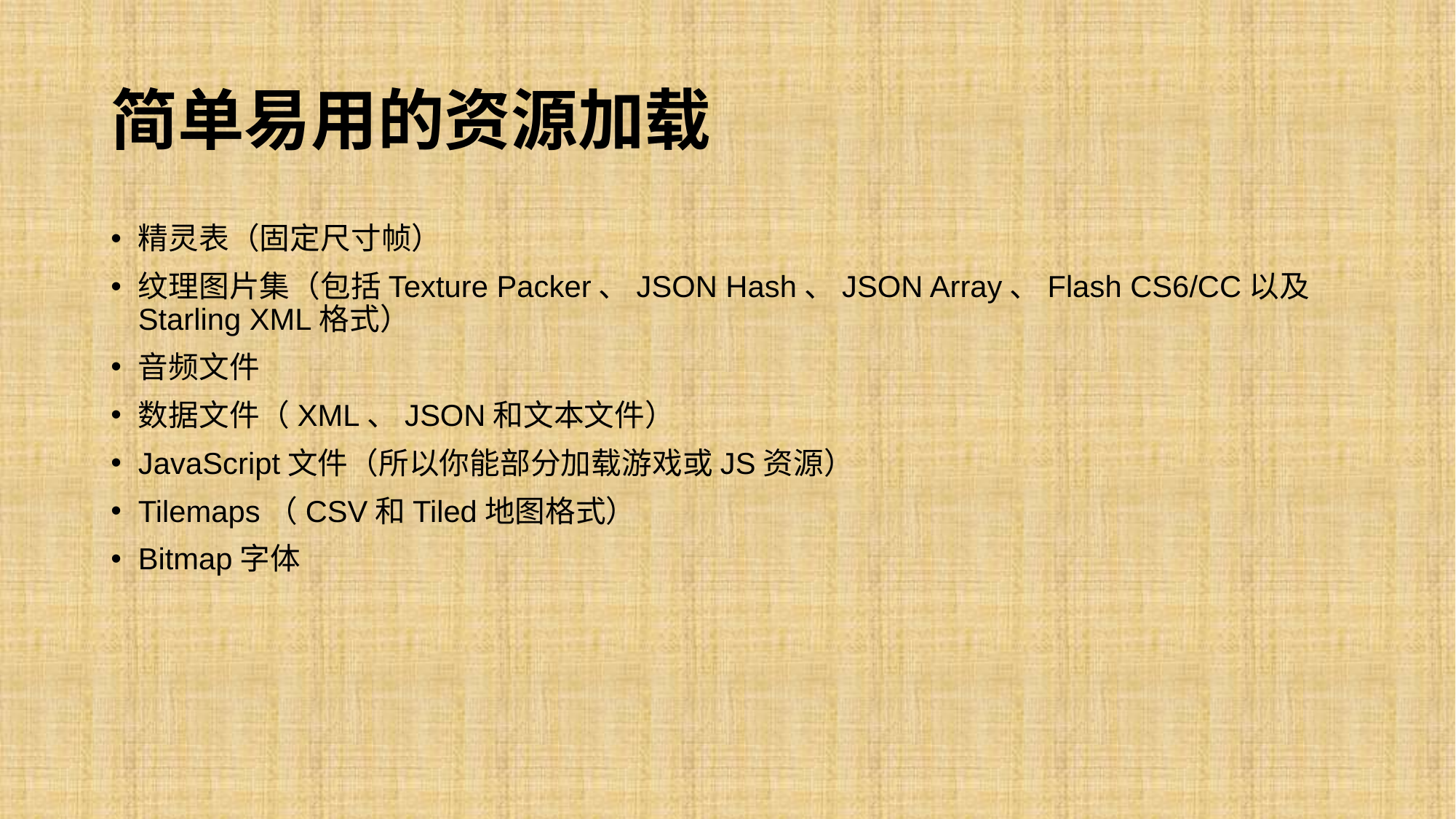

# 简单易用的资源加载
精灵表（固定尺寸帧）
纹理图片集（包括Texture Packer、JSON Hash、JSON Array、Flash CS6/CC以及Starling XML格式）
音频文件
数据文件（XML、JSON和文本文件）
JavaScript文件（所以你能部分加载游戏或JS资源）
Tilemaps（CSV和Tiled地图格式）
Bitmap字体